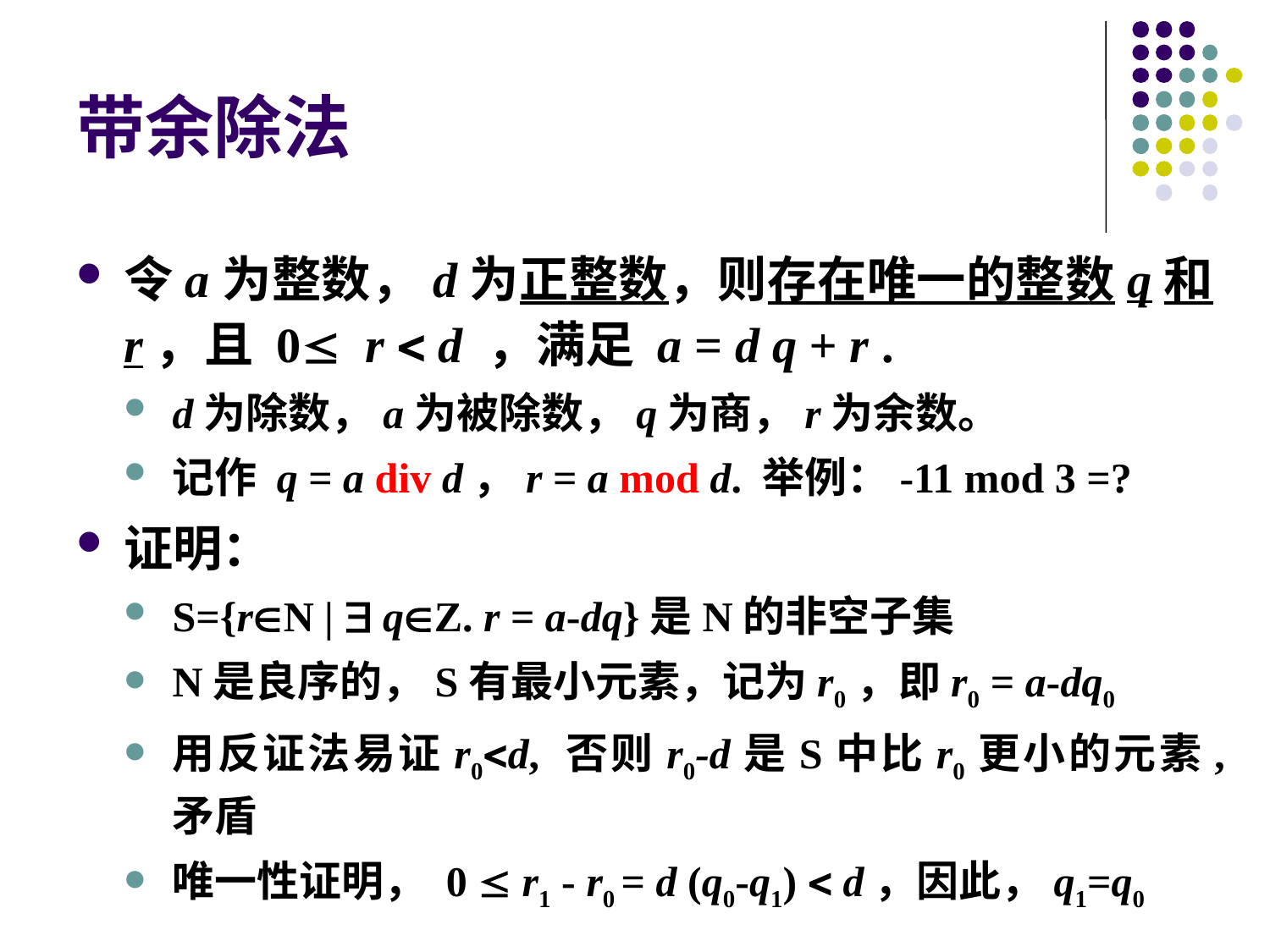

# 带余除法
令a为整数，d为正整数，则存在唯一的整数q和r，且 0≤ r < d ，满足 a = d q + r .
d为除数，a为被除数，q为商，r为余数。
记作 q = a div d，r = a mod d. 举例：-11 mod 3 =?
证明：
S={r∈N | ∃ q∈Z. r = a-dq}是N的非空子集
N是良序的，S有最小元素，记为r0，即r0 = a-dq0
用反证法易证r0<d, 否则r0-d是S中比r0更小的元素, 矛盾
唯一性证明， 0 ≤ r1 - r0 = d (q0-q1) < d，因此，q1=q0